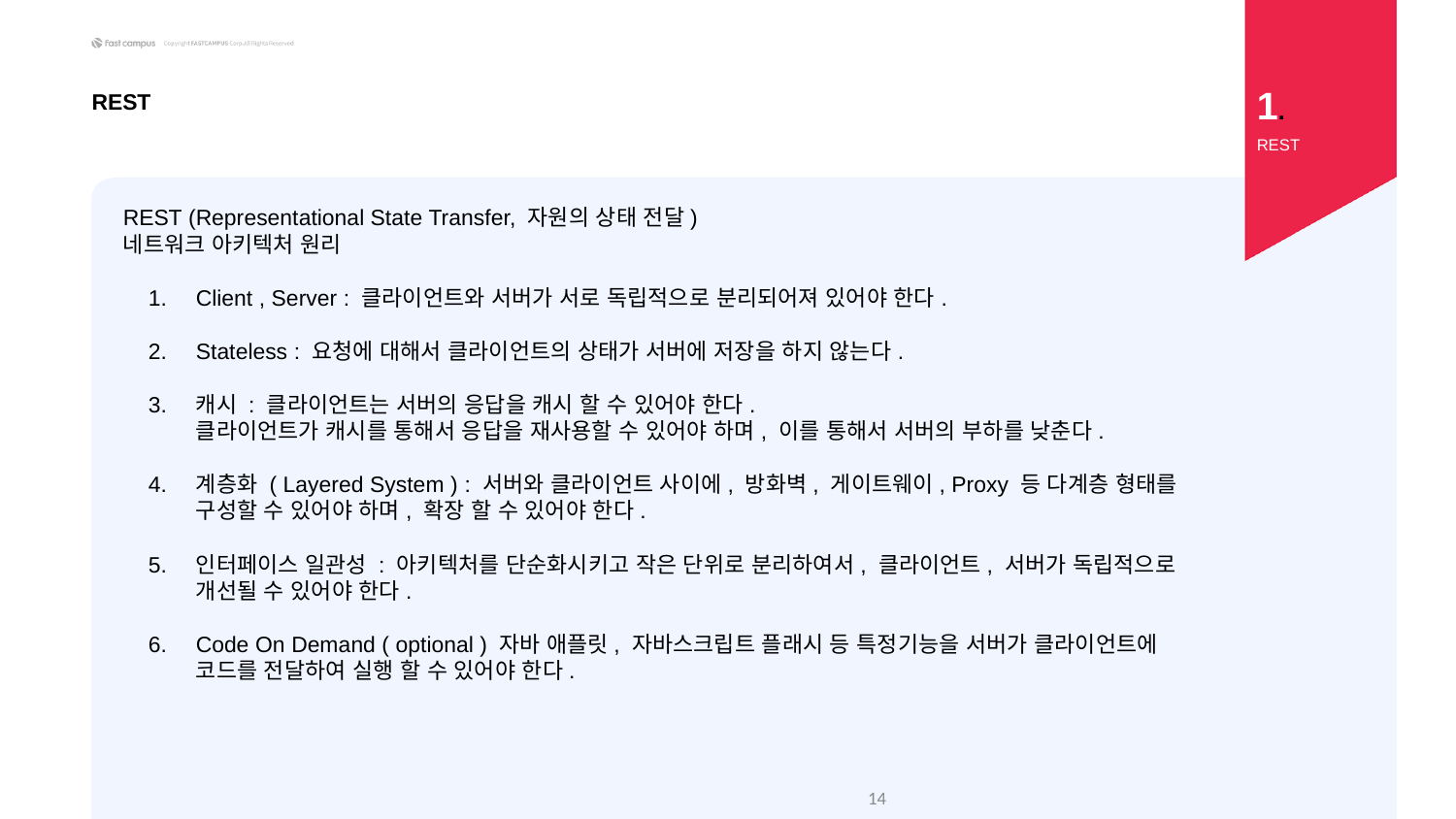

1.
REST
REST
REST (Representational State Transfer, 자원의 상태 전달)
네트워크 아키텍처 원리

Client , Server : 클라이언트와 서버가 서로 독립적으로 분리되어져 있어야 한다.
Stateless : 요청에 대해서 클라이언트의 상태가 서버에 저장을 하지 않는다.
캐시 : 클라이언트는 서버의 응답을 캐시 할 수 있어야 한다.
클라이언트가 캐시를 통해서 응답을 재사용할 수 있어야 하며, 이를 통해서 서버의 부하를 낮춘다.
계층화 ( Layered System ) : 서버와 클라이언트 사이에, 방화벽, 게이트웨이, Proxy 등 다계층 형태를 구성할 수 있어야 하며, 확장 할 수 있어야 한다.
인터페이스 일관성 : 아키텍처를 단순화시키고 작은 단위로 분리하여서, 클라이언트, 서버가 독립적으로 개선될 수 있어야 한다.
Code On Demand ( optional ) 자바 애플릿, 자바스크립트 플래시 등 특정기능을 서버가 클라이언트에 코드를 전달하여 실행 할 수 있어야 한다.
14